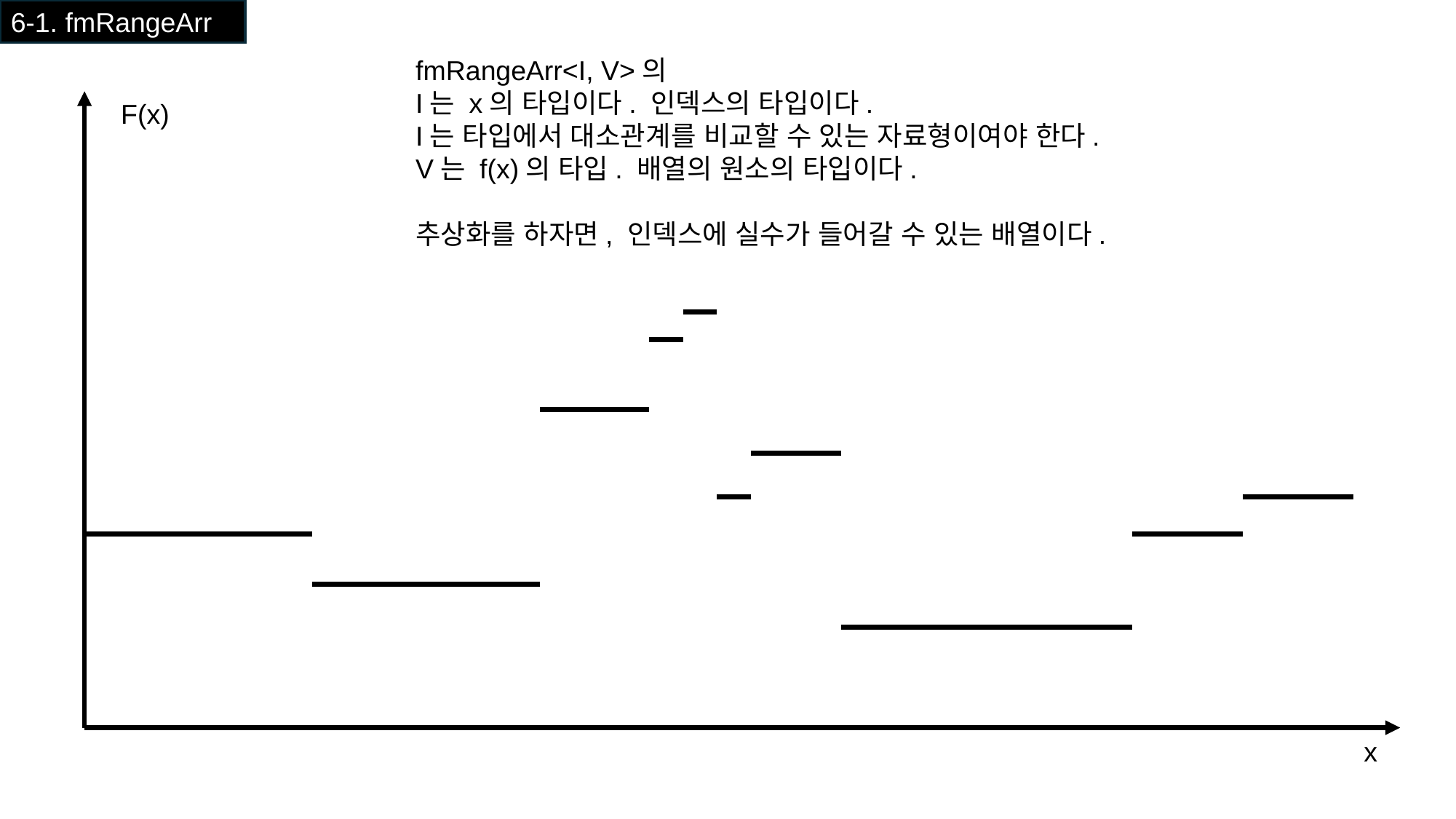

6-1. fmRangeArr
fmRangeArr<I, V>의
I는 x의 타입이다. 인덱스의 타입이다.
I는 타입에서 대소관계를 비교할 수 있는 자료형이여야 한다.
V는 f(x)의 타입. 배열의 원소의 타입이다.

추상화를 하자면, 인덱스에 실수가 들어갈 수 있는 배열이다.
F(x)
x